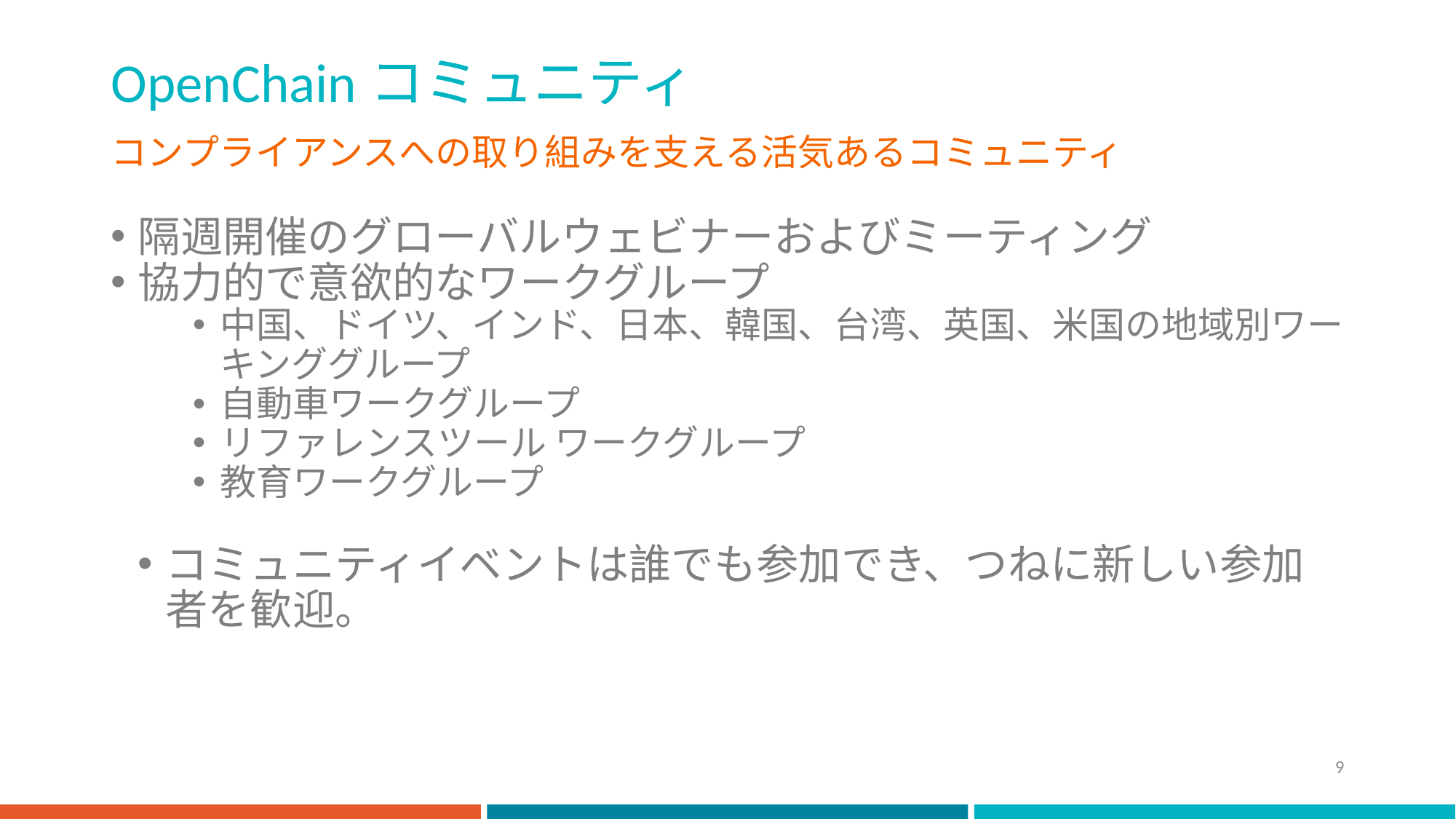

# OpenChainコミュニティ
コンプライアンスへの取り組みを支える活気あるコミュニティ
隔週開催のグローバルウェビナーおよびミーティング
協力的で意欲的なワークグループ
中国、ドイツ、インド、日本、韓国、台湾、英国、米国の地域別ワーキンググループ
自動車ワークグループ
リファレンスツール ワークグループ
教育ワークグループ

コミュニティイベントは誰でも参加でき、つねに新しい参加者を歓迎。

9